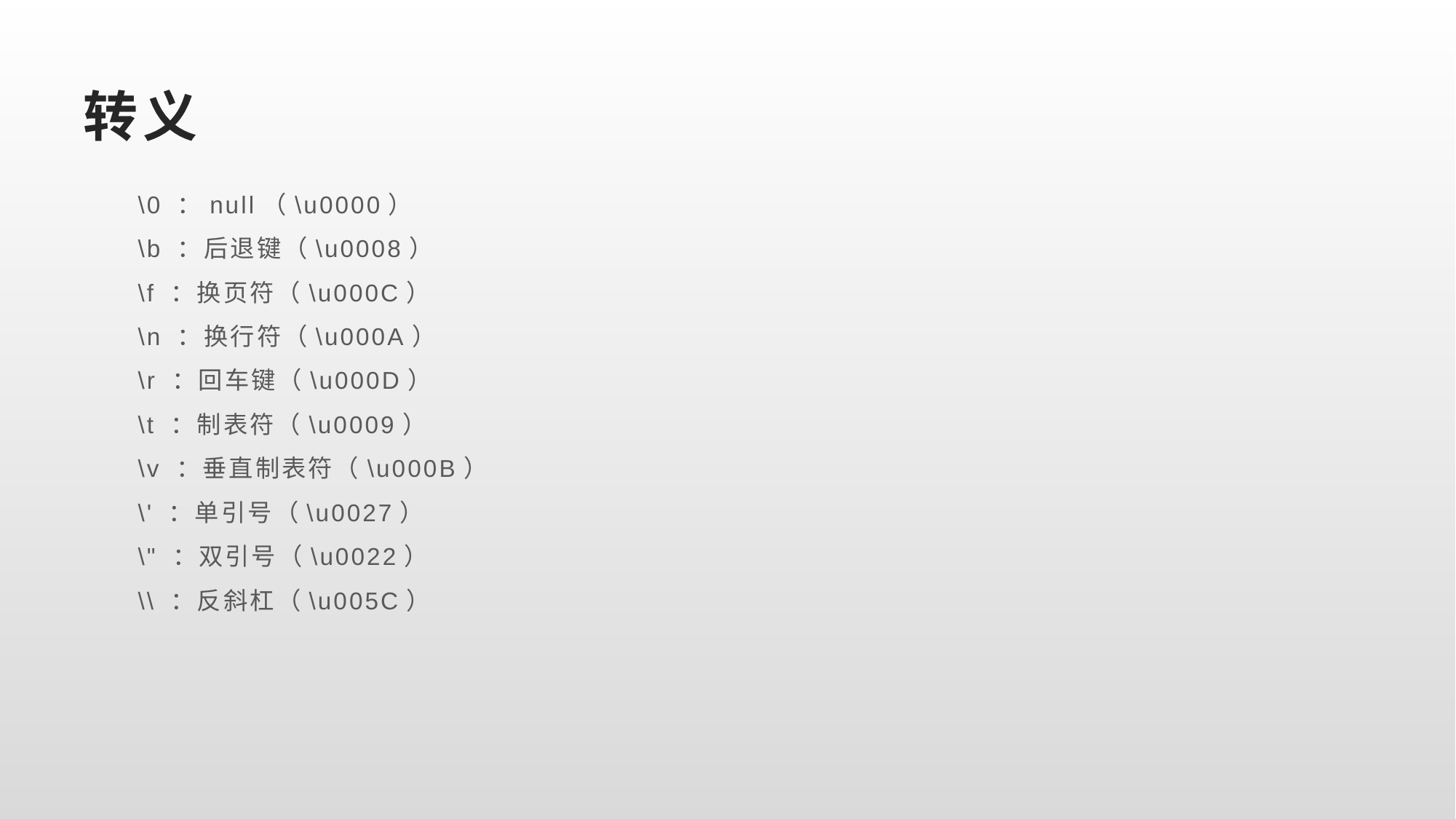

# 转义
\0 ：null（\u0000）
\b ：后退键（\u0008）
\f ：换页符（\u000C）
\n ：换行符（\u000A）
\r ：回车键（\u000D）
\t ：制表符（\u0009）
\v ：垂直制表符（\u000B）
\' ：单引号（\u0027）
\" ：双引号（\u0022）
\\ ：反斜杠（\u005C）